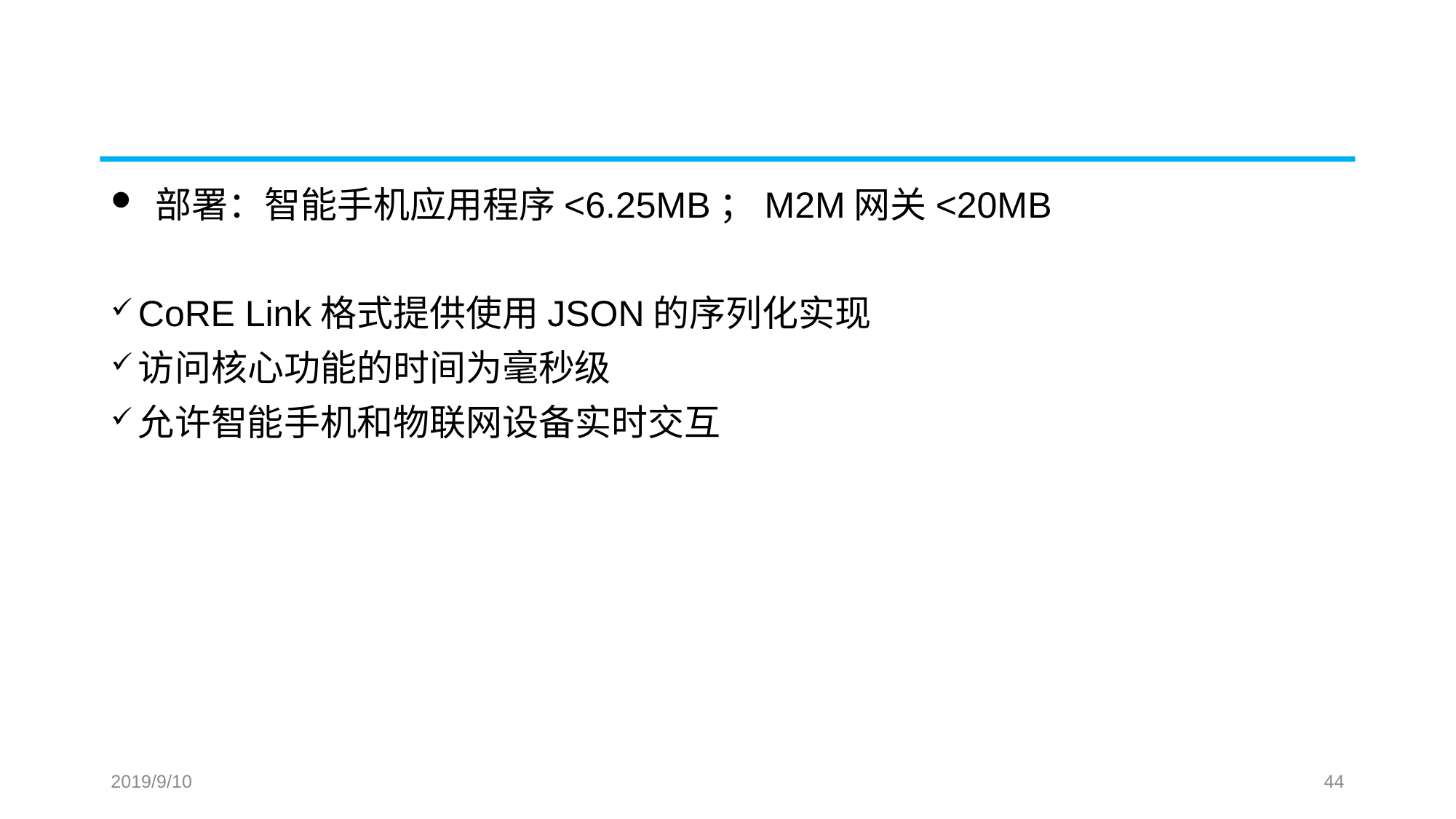

#
 部署：智能手机应用程序<6.25MB；M2M网关<20MB

CoRE Link格式提供使用JSON的序列化实现
访问核心功能的时间为毫秒级
允许智能手机和物联网设备实时交互
2019/9/10
44